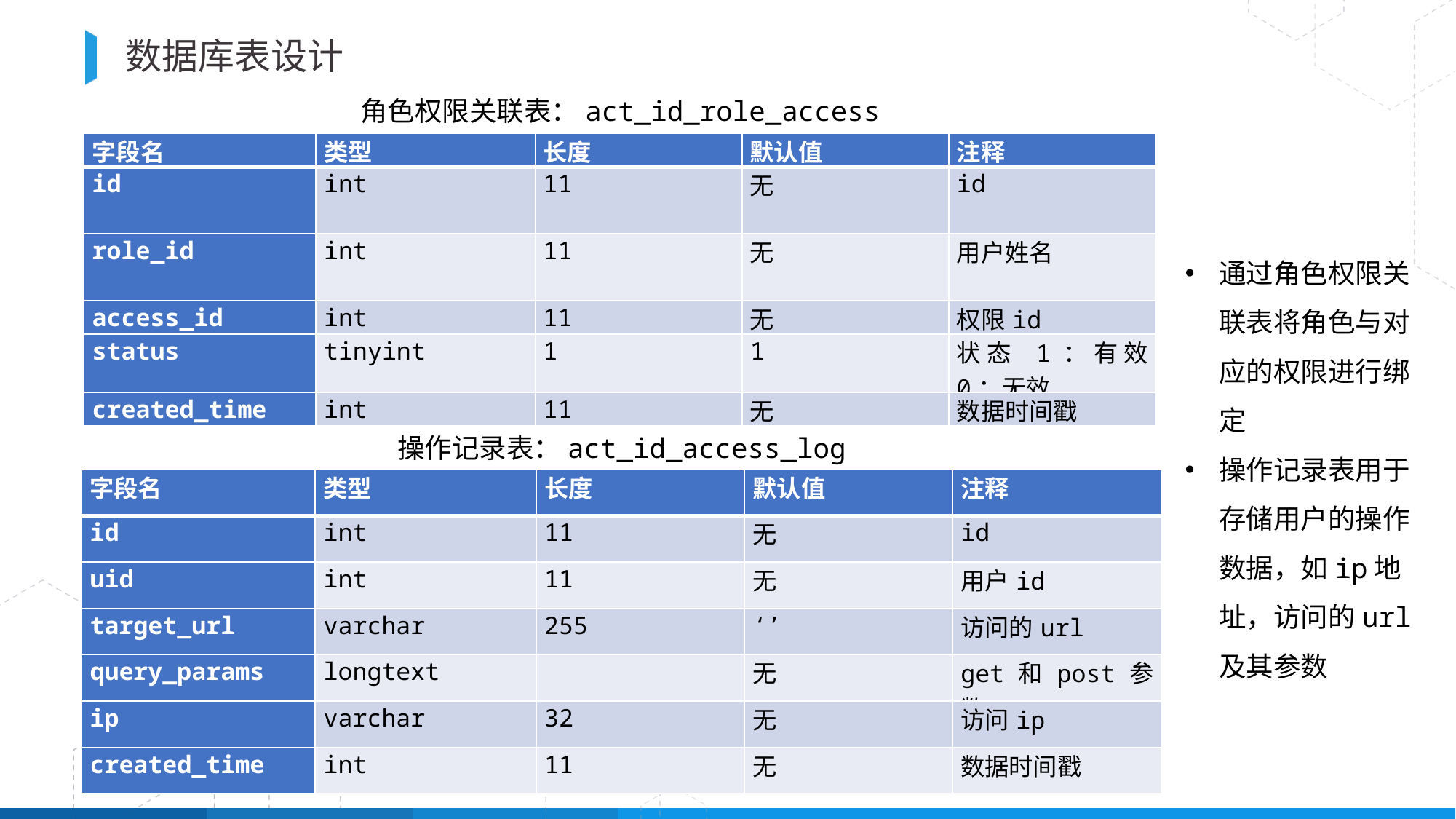

# 数据库表设计
角色权限关联表：act_id_role_access
| 字段名 | 类型 | 长度 | 默认值 | 注释 |
| --- | --- | --- | --- | --- |
| id | int | 11 | 无 | id |
| role\_id | int | 11 | 无 | 用户姓名 |
| access\_id | int | 11 | 无 | 权限id |
| status | tinyint | 1 | 1 | 状态 1：有效 0：无效 |
| created\_time | int | 11 | 无 | 数据时间戳 |
通过角色权限关联表将角色与对应的权限进行绑定
操作记录表用于存储用户的操作数据，如ip地址，访问的url及其参数
操作记录表：act_id_access_log
| 字段名 | 类型 | 长度 | 默认值 | 注释 |
| --- | --- | --- | --- | --- |
| id | int | 11 | 无 | id |
| uid | int | 11 | 无 | 用户id |
| target\_url | varchar | 255 | ‘’ | 访问的url |
| query\_params | longtext |  | 无 | get和post参数 |
| ip | varchar | 32 | 无 | 访问ip |
| created\_time | int | 11 | 无 | 数据时间戳 |